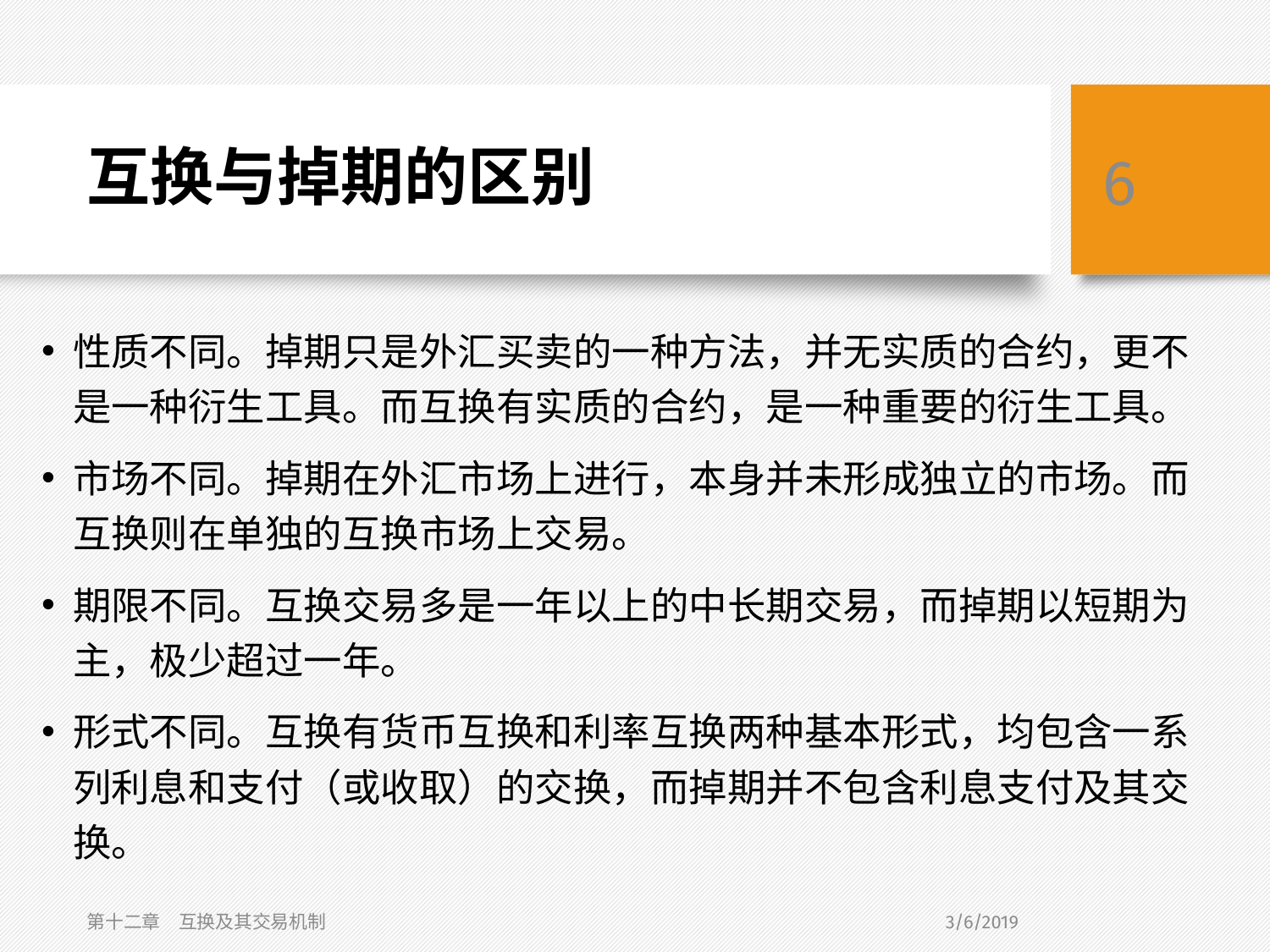

# 互换与掉期的区别
6
性质不同。掉期只是外汇买卖的一种方法，并无实质的合约，更不是一种衍生工具。而互换有实质的合约，是一种重要的衍生工具。
市场不同。掉期在外汇市场上进行，本身并未形成独立的市场。而互换则在单独的互换市场上交易。
期限不同。互换交易多是一年以上的中长期交易，而掉期以短期为主，极少超过一年。
形式不同。互换有货币互换和利率互换两种基本形式，均包含一系列利息和支付（或收取）的交换，而掉期并不包含利息支付及其交换。

3/6/2019
第十二章　互换及其交易机制